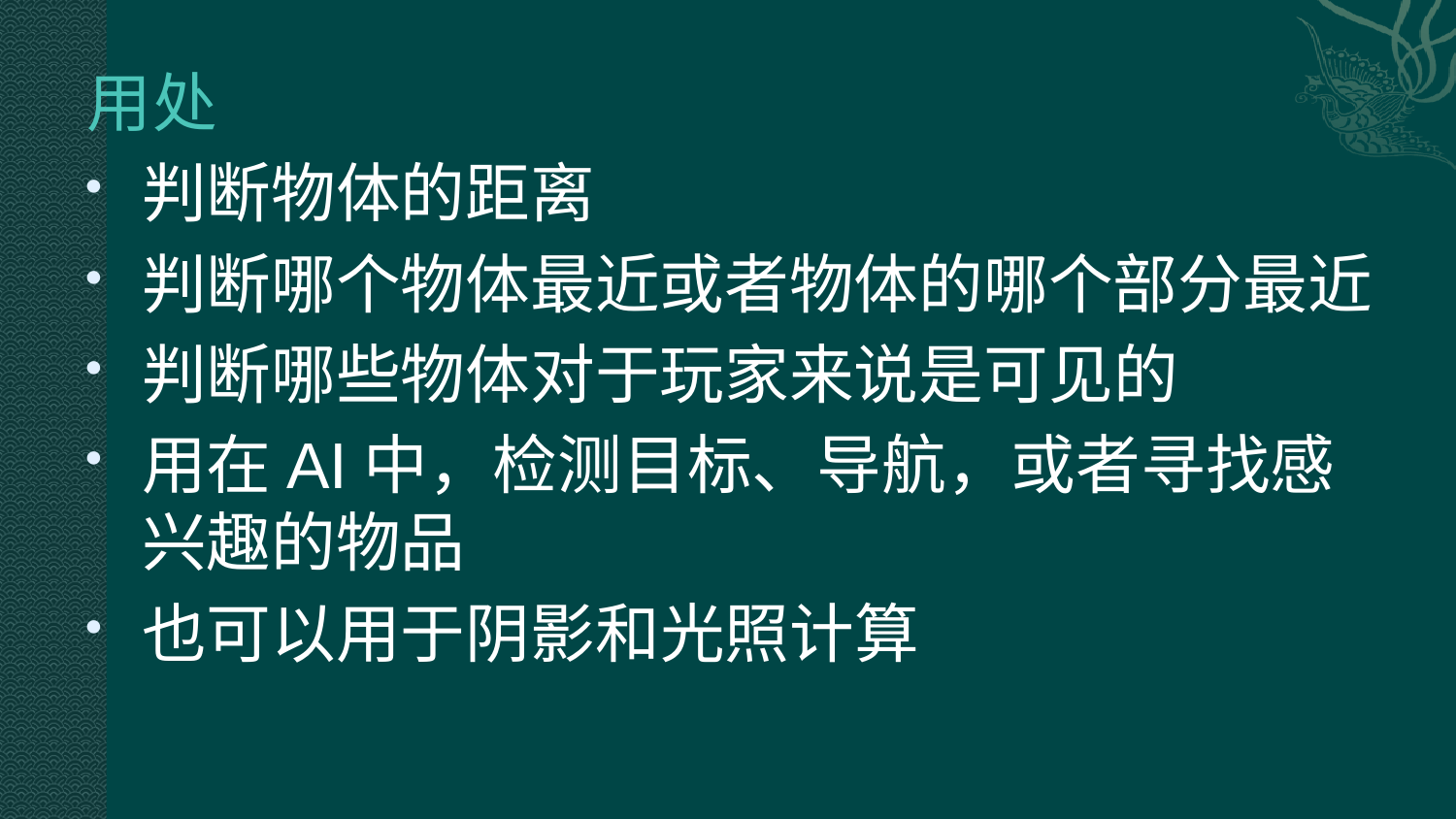

# 用处
判断物体的距离
判断哪个物体最近或者物体的哪个部分最近
判断哪些物体对于玩家来说是可见的
用在AI中，检测目标、导航，或者寻找感兴趣的物品
也可以用于阴影和光照计算